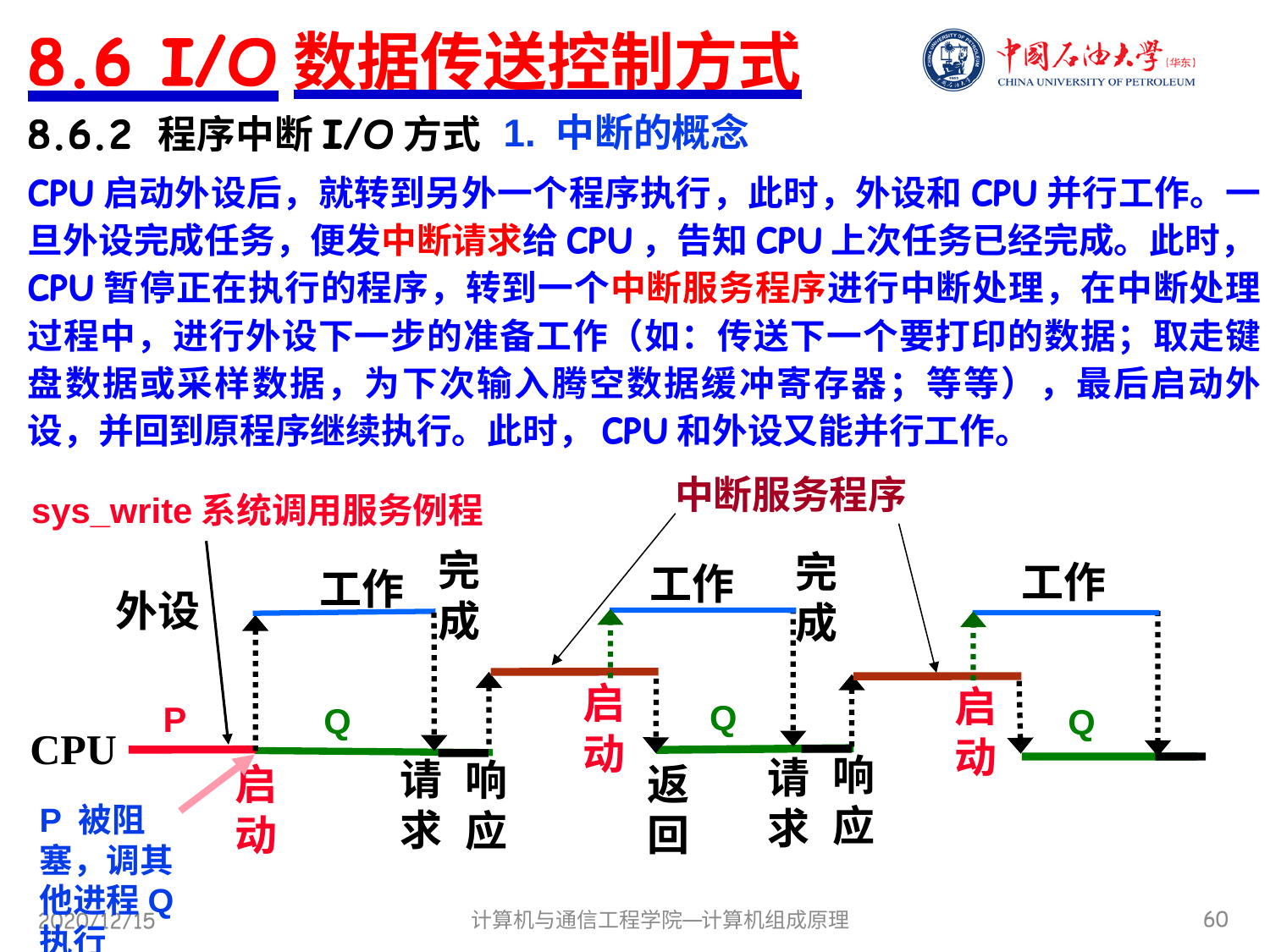

# 8.6 I/O数据传送控制方式
1. 中断的概念
8.6.2 程序中断I/O方式
CPU启动外设后，就转到另外一个程序执行，此时，外设和CPU并行工作。一旦外设完成任务，便发中断请求给CPU，告知CPU上次任务已经完成。此时，CPU暂停正在执行的程序，转到一个中断服务程序进行中断处理，在中断处理过程中，进行外设下一步的准备工作（如：传送下一个要打印的数据；取走键盘数据或采样数据，为下次输入腾空数据缓冲寄存器；等等），最后启动外设，并回到原程序继续执行。此时，CPU和外设又能并行工作。
中断服务程序
sys_write系统调用服务例程

完成
完成

工作
工作
工作
外设

启动

启动

Q
P
Q
Q
CPU
响应
请求
请求
响应

启动
返回

P 被阻塞，调其他进程Q执行
计算机与通信工程学院—计算机组成原理
60
2020/12/15